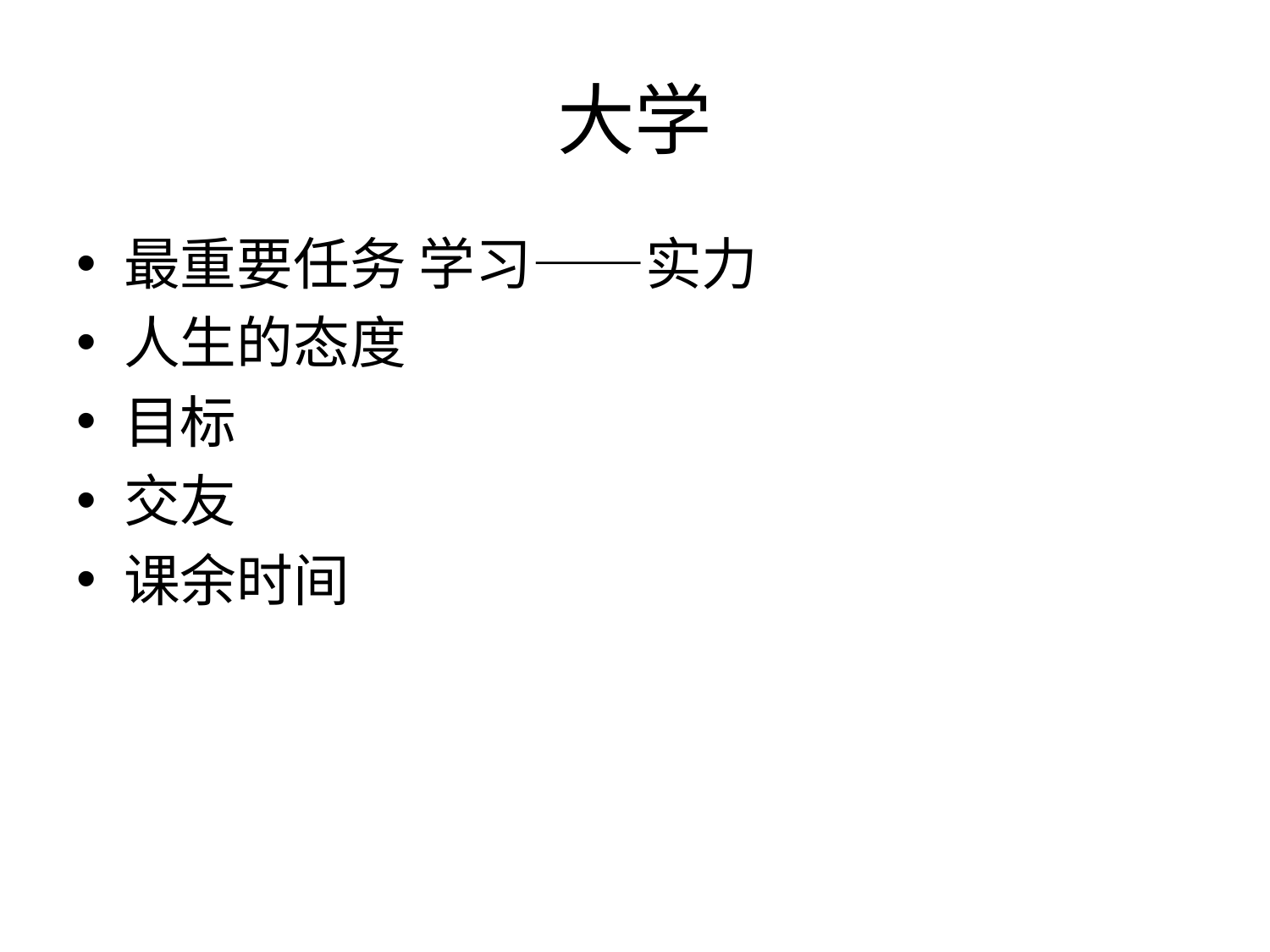

# 大学
最重要任务 学习——实力
人生的态度
目标
交友
课余时间